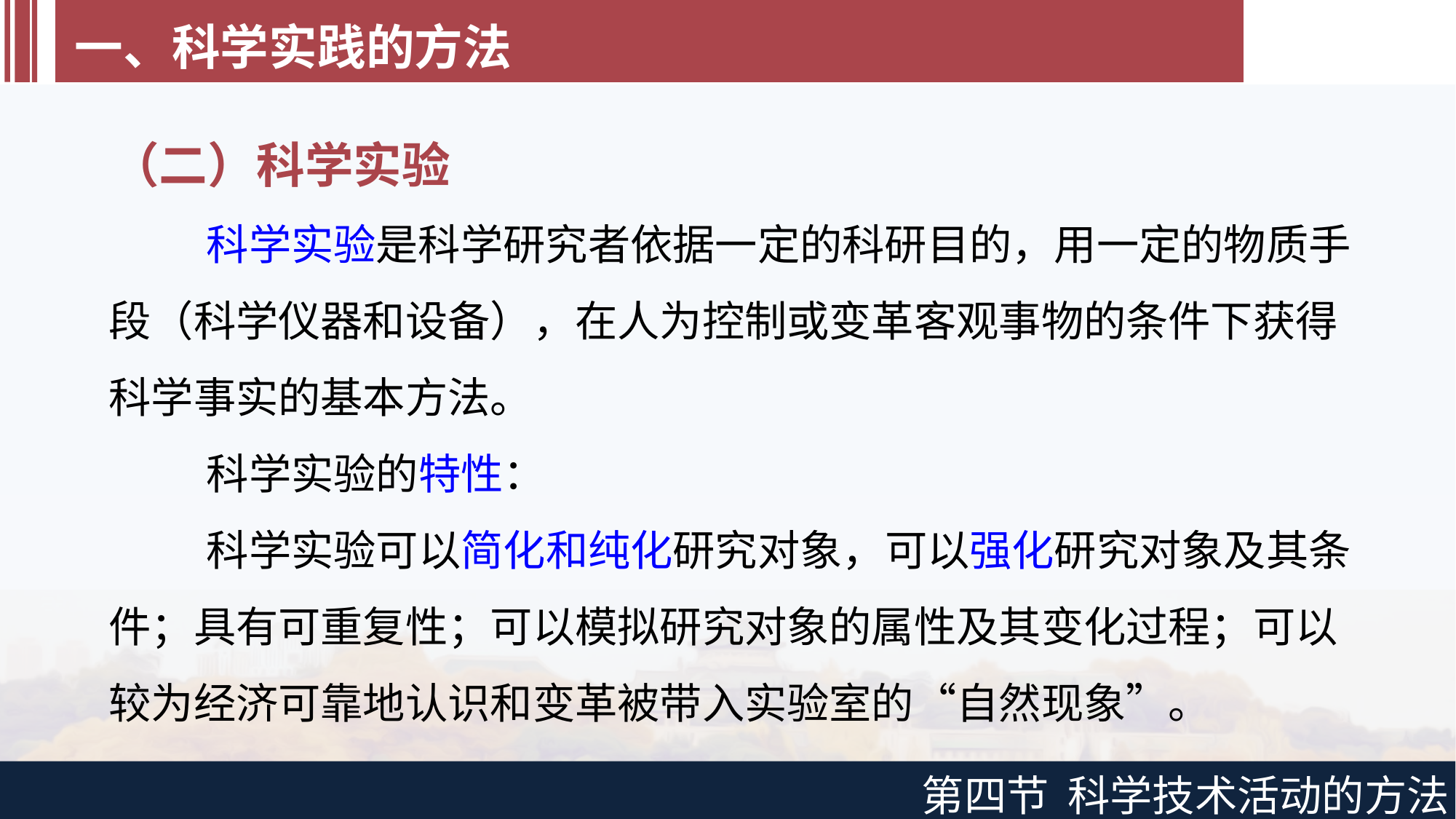

一、科学实践的方法
（二）科学实验
科学实验是科学研究者依据一定的科研目的，用一定的物质手段（科学仪器和设备），在人为控制或变革客观事物的条件下获得科学事实的基本方法。
科学实验的特性：
科学实验可以简化和纯化研究对象，可以强化研究对象及其条件；具有可重复性；可以模拟研究对象的属性及其变化过程；可以较为经济可靠地认识和变革被带入实验室的“自然现象”。
第四节  科学技术活动的方法